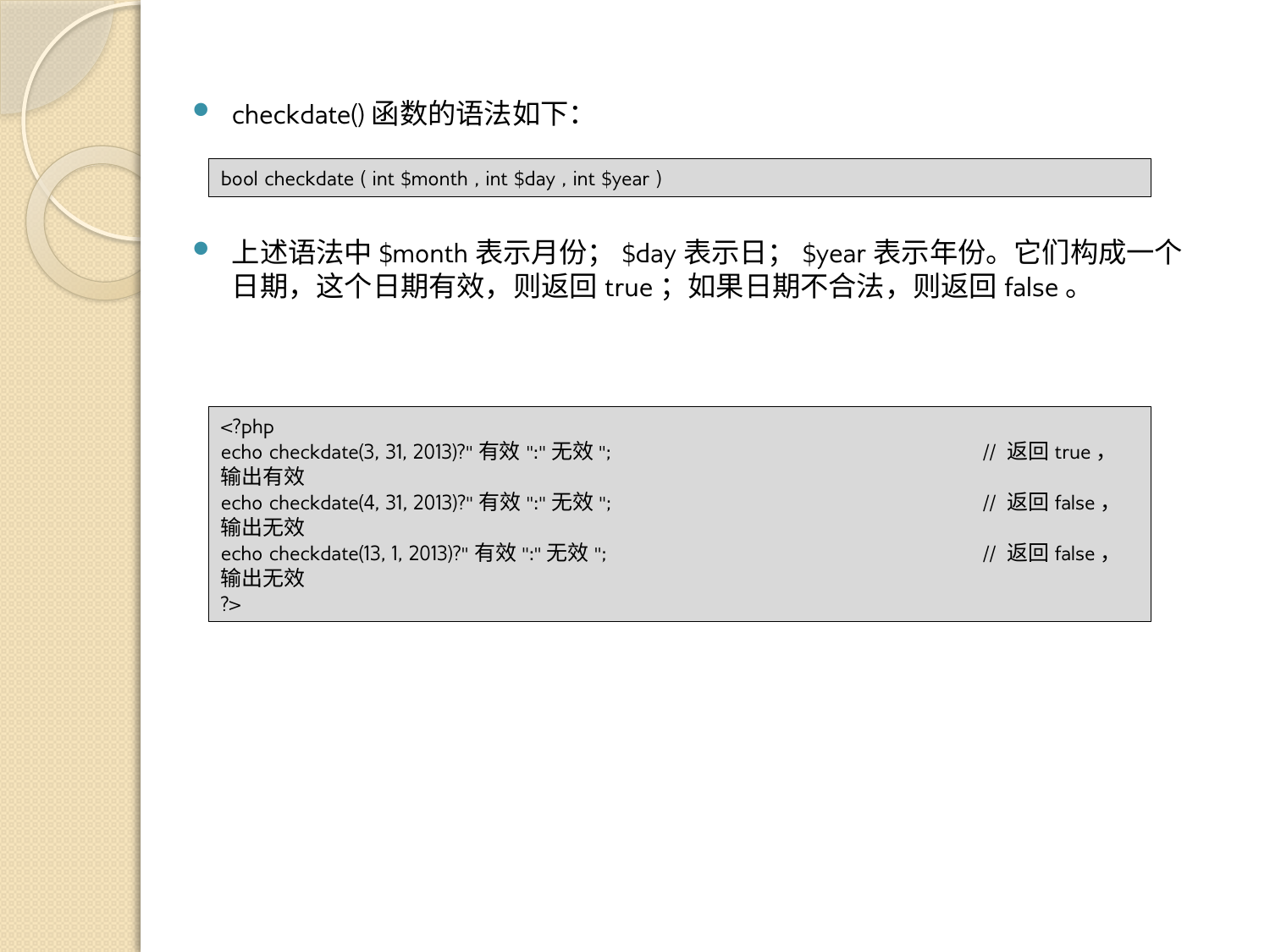

checkdate()函数的语法如下：
bool checkdate ( int $month , int $day , int $year )
上述语法中$month表示月份；$day表示日；$year表示年份。它们构成一个日期，这个日期有效，则返回true；如果日期不合法，则返回false。
<?php
echo checkdate(3, 31, 2013)?"有效":"无效";			// 返回true，输出有效
echo checkdate(4, 31, 2013)?"有效":"无效";			// 返回false，输出无效
echo checkdate(13, 1, 2013)?"有效":"无效";			// 返回false，输出无效
?>